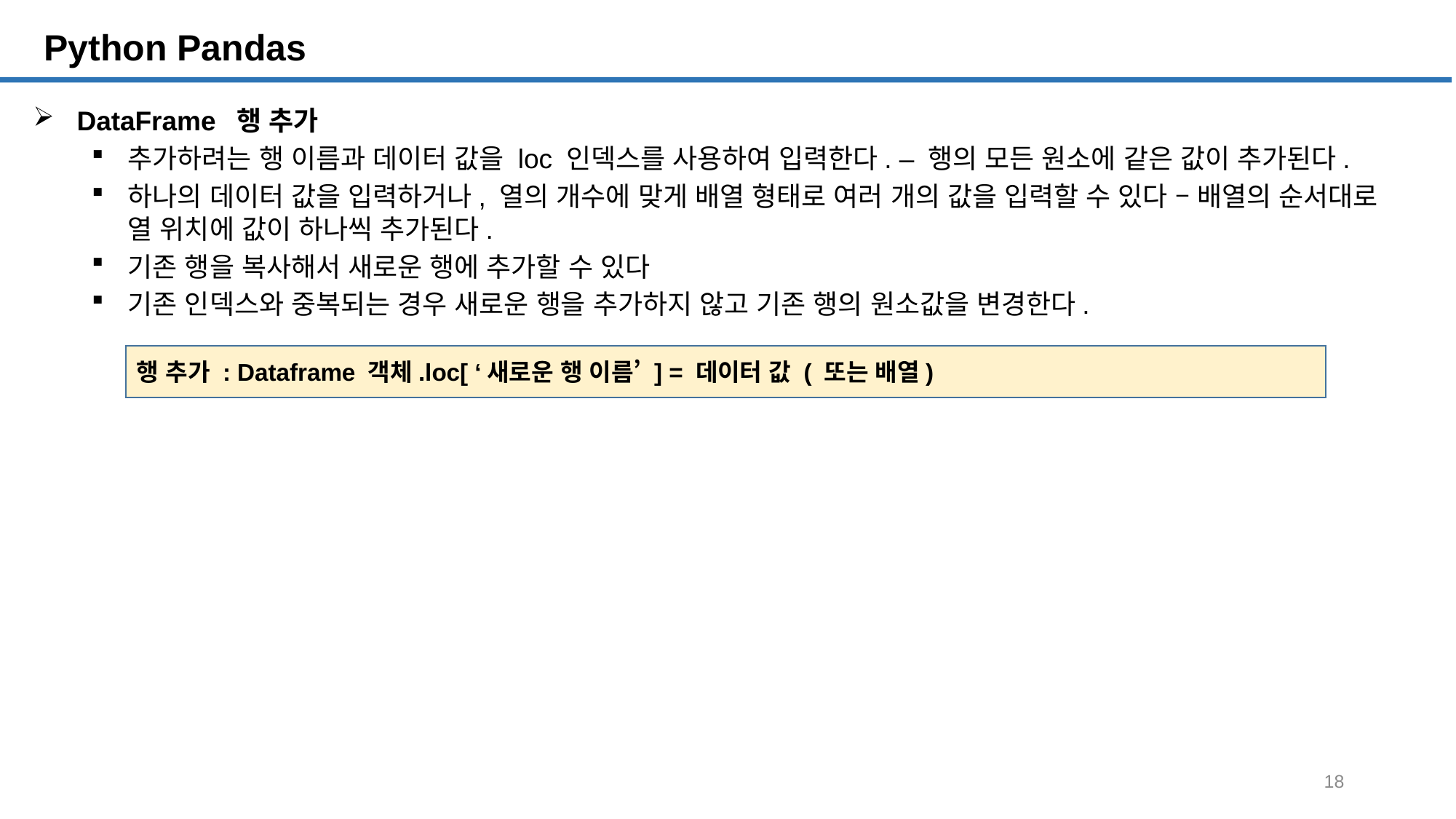

SQL 튜닝 개요
# Python Pandas

DataFrame  행 추가
추가하려는 행 이름과 데이터 값을 loc 인덱스를 사용하여 입력한다. – 행의 모든 원소에 같은 값이 추가된다.
하나의 데이터 값을 입력하거나, 열의 개수에 맞게 배열 형태로 여러 개의 값을 입력할 수 있다 – 배열의 순서대로 열 위치에 값이 하나씩 추가된다.
기존 행을 복사해서 새로운 행에 추가할 수 있다
기존 인덱스와 중복되는 경우 새로운 행을 추가하지 않고 기존 행의 원소값을 변경한다.
행 추가 : Dataframe 객체.loc[ ‘새로운 행 이름’ ] = 데이터 값 ( 또는 배열)
18